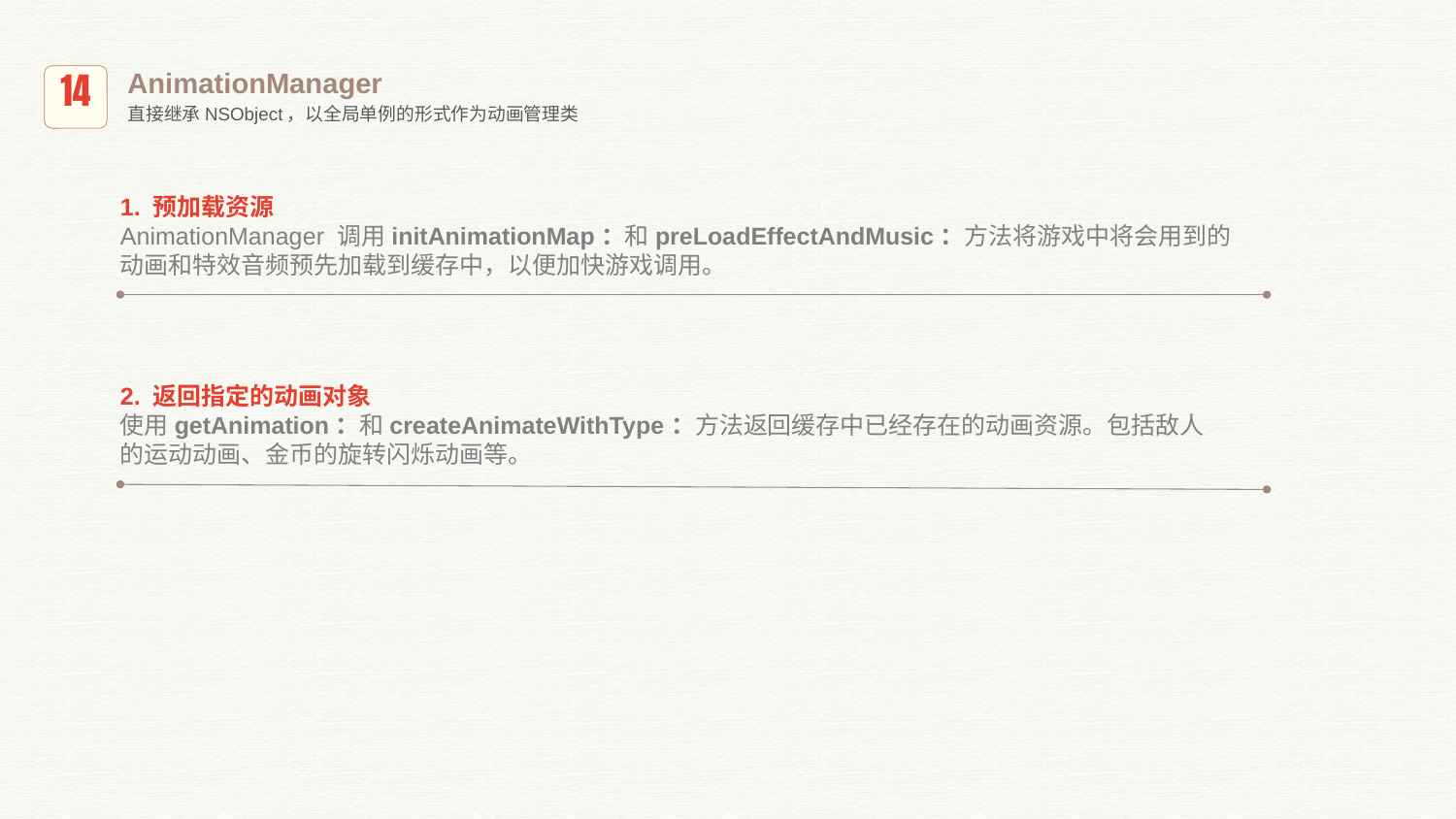

AnimationManager
直接继承NSObject，以全局单例的形式作为动画管理类
1. 预加载资源
AnimationManager 调用initAnimationMap：和preLoadEffectAndMusic：方法将游戏中将会用到的动画和特效音频预先加载到缓存中，以便加快游戏调用。

2. 返回指定的动画对象
使用getAnimation：和createAnimateWithType：方法返回缓存中已经存在的动画资源。包括敌人的运动动画、金币的旋转闪烁动画等。